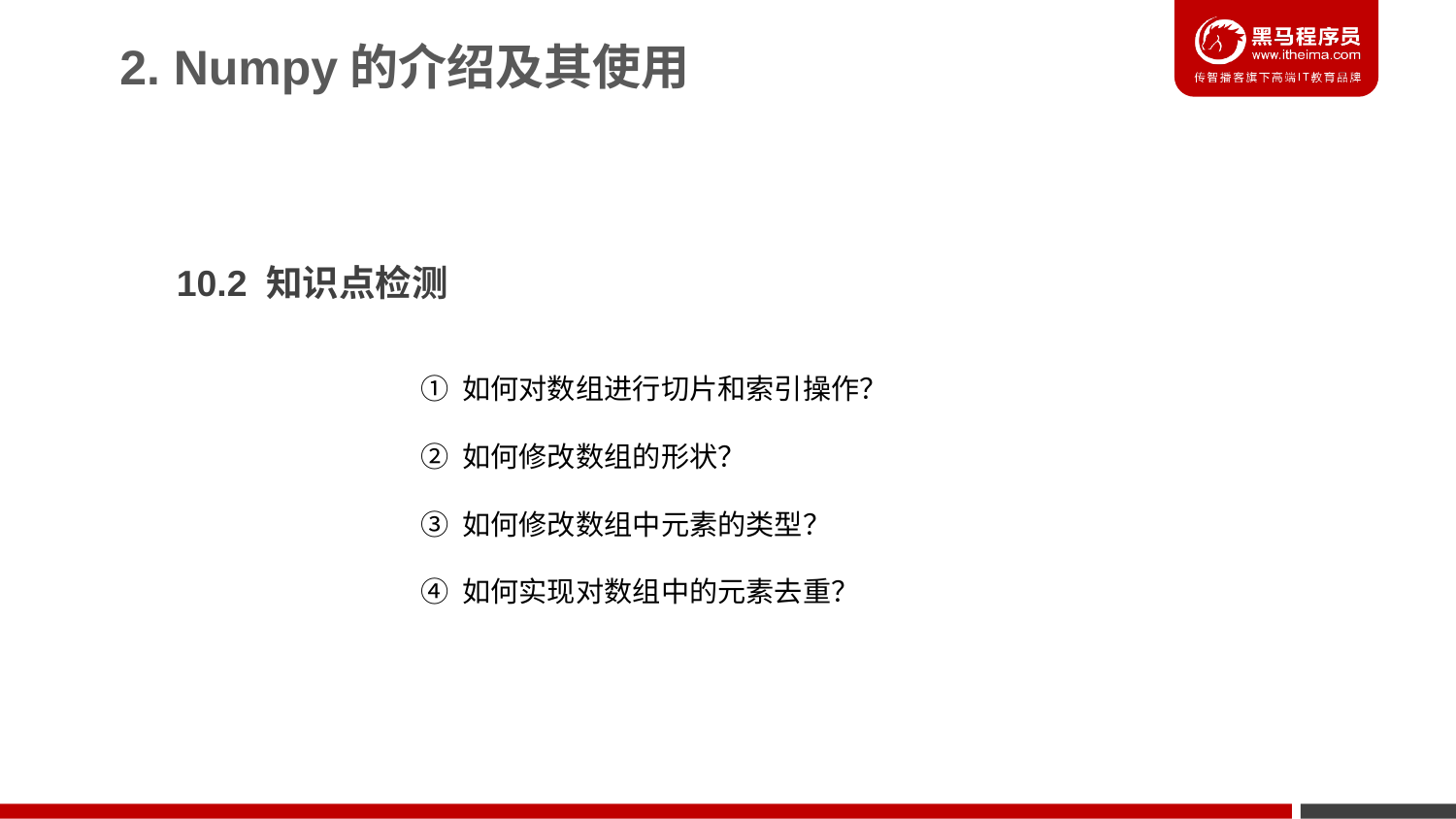

2. Numpy的介绍及其使用
10.2 知识点检测
① 如何对数组进行切片和索引操作？

② 如何修改数组的形状？

③ 如何修改数组中元素的类型？

④ 如何实现对数组中的元素去重？